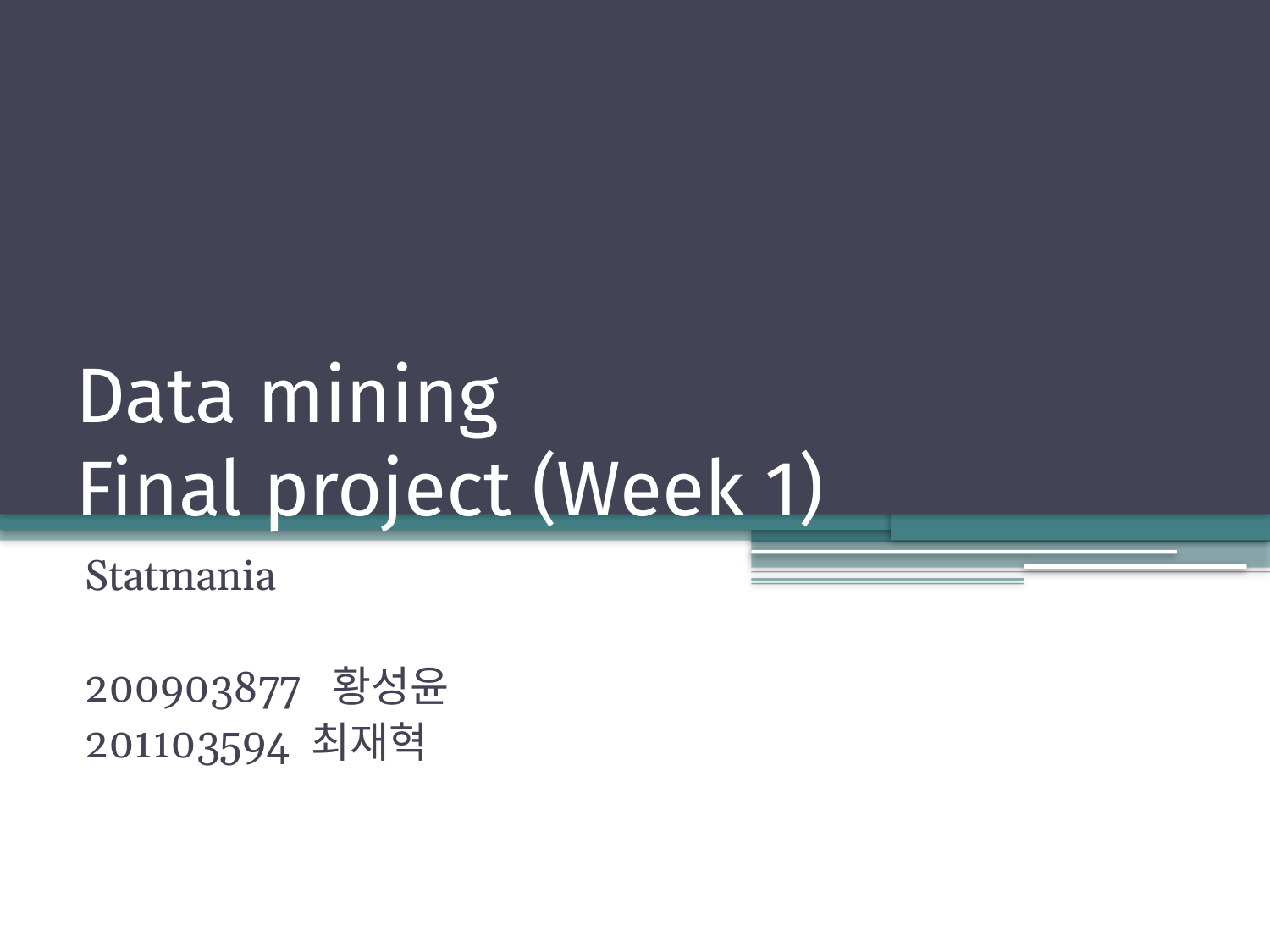

# Data mining Final project (Week 1)
Statmania

200903877  황성윤
201103594 최재혁